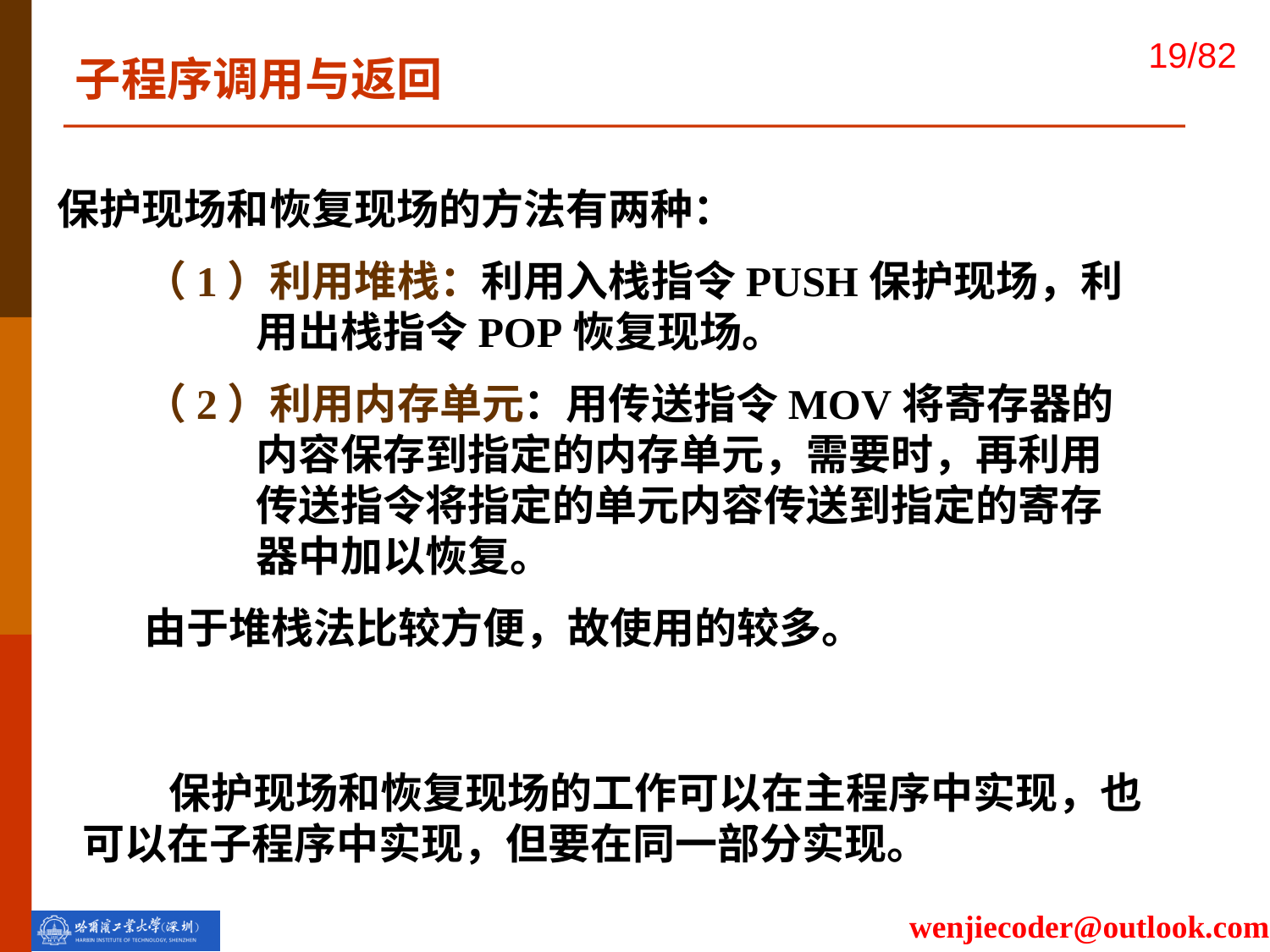

子程序调用与返回
保护现场和恢复现场的方法有两种：
        （1）利用堆栈：利用入栈指令PUSH保护现场，利用出栈指令POP恢复现场。
        （2）利用内存单元：用传送指令MOV将寄存器的内容保存到指定的内存单元，需要时，再利用传送指令将指定的单元内容传送到指定的寄存器中加以恢复。
        由于堆栈法比较方便，故使用的较多。
        保护现场和恢复现场的工作可以在主程序中实现，也可以在子程序中实现，但要在同一部分实现。